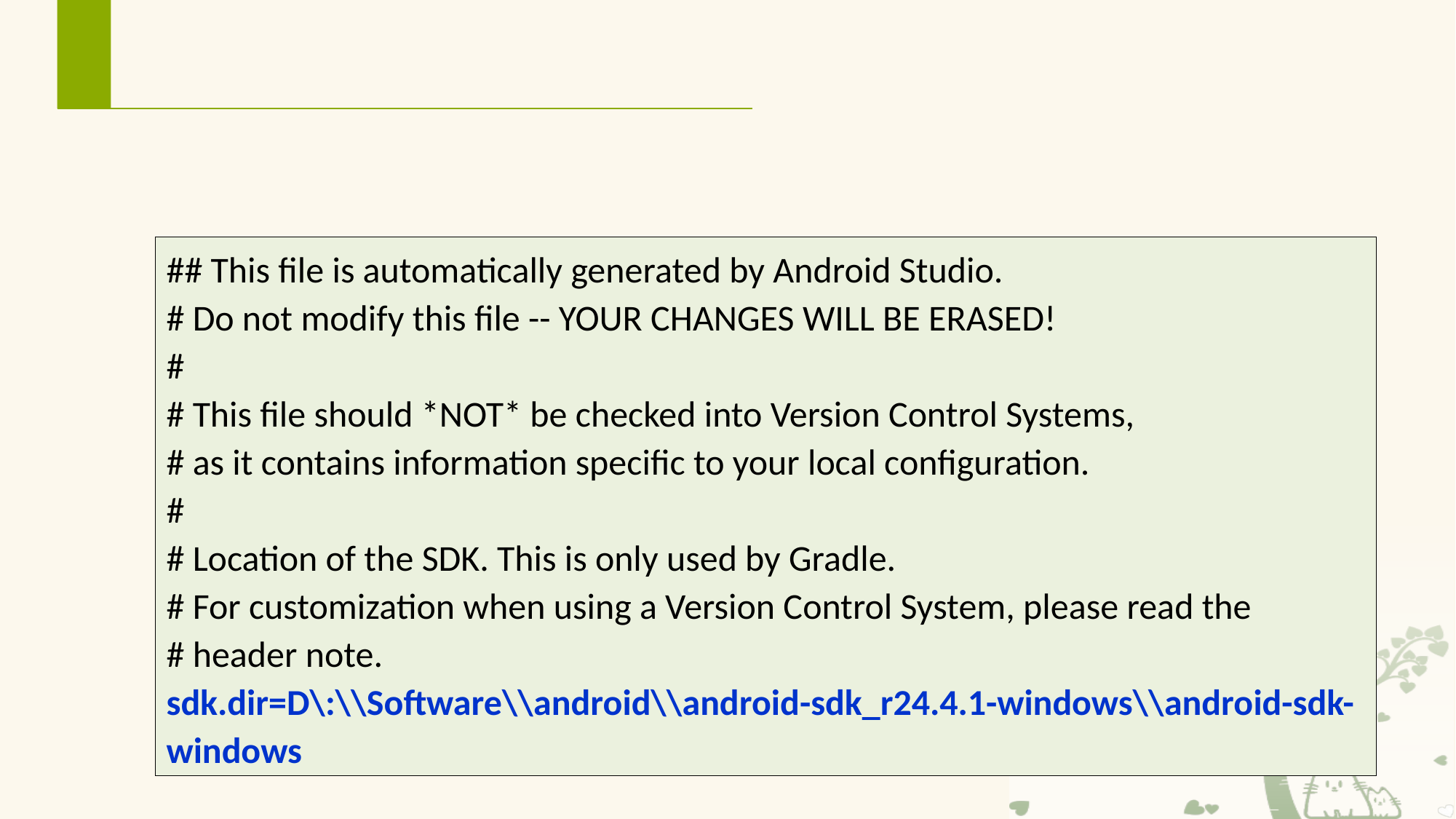

# (7) local.properties(SDK Location)
配置SDK，NDK目录，也可以在文件中配置一些本地化的变量。这个文件不会被提交到版本控制中。
## This file is automatically generated by Android Studio.
# Do not modify this file -- YOUR CHANGES WILL BE ERASED!
#
# This file should *NOT* be checked into Version Control Systems,
# as it contains information specific to your local configuration.
#
# Location of the SDK. This is only used by Gradle.
# For customization when using a Version Control System, please read the
# header note.
sdk.dir=D\:\\Software\\android\\android-sdk_r24.4.1-windows\\android-sdk-windows